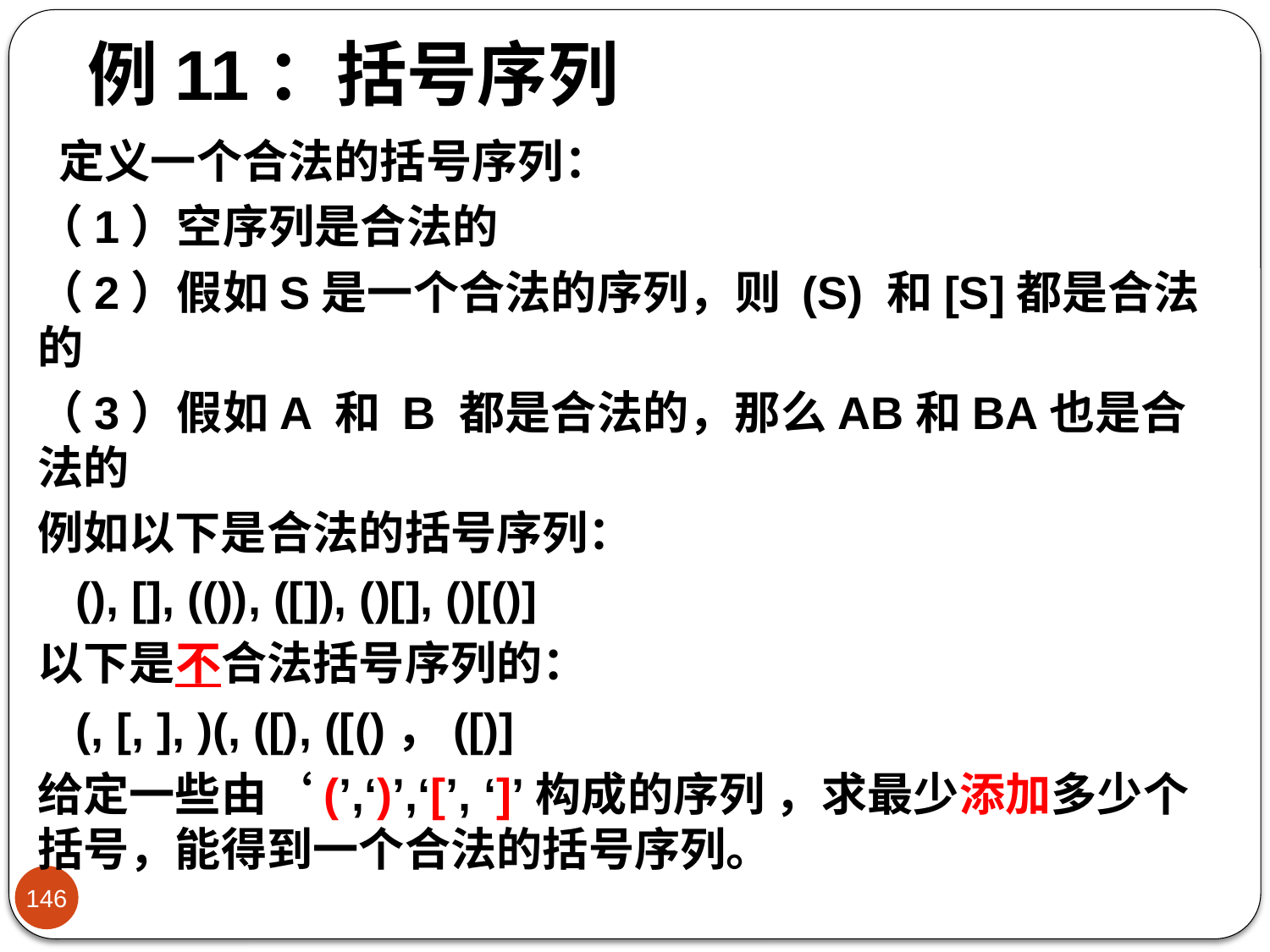

# 例11：括号序列
 定义一个合法的括号序列：
（1）空序列是合法的
（2）假如S是一个合法的序列，则 (S) 和[S]都是合法的
（3）假如A 和 B 都是合法的，那么AB和BA也是合法的
例如以下是合法的括号序列：
   (), [], (()), ([]), ()[], ()[()]
以下是不合法括号序列的：
   (, [, ], )(, ([), ([()，([)]
给定一些由‘(’,‘)’,‘[’, ‘]’构成的序列 ，求最少添加多少个括号，能得到一个合法的括号序列。

146